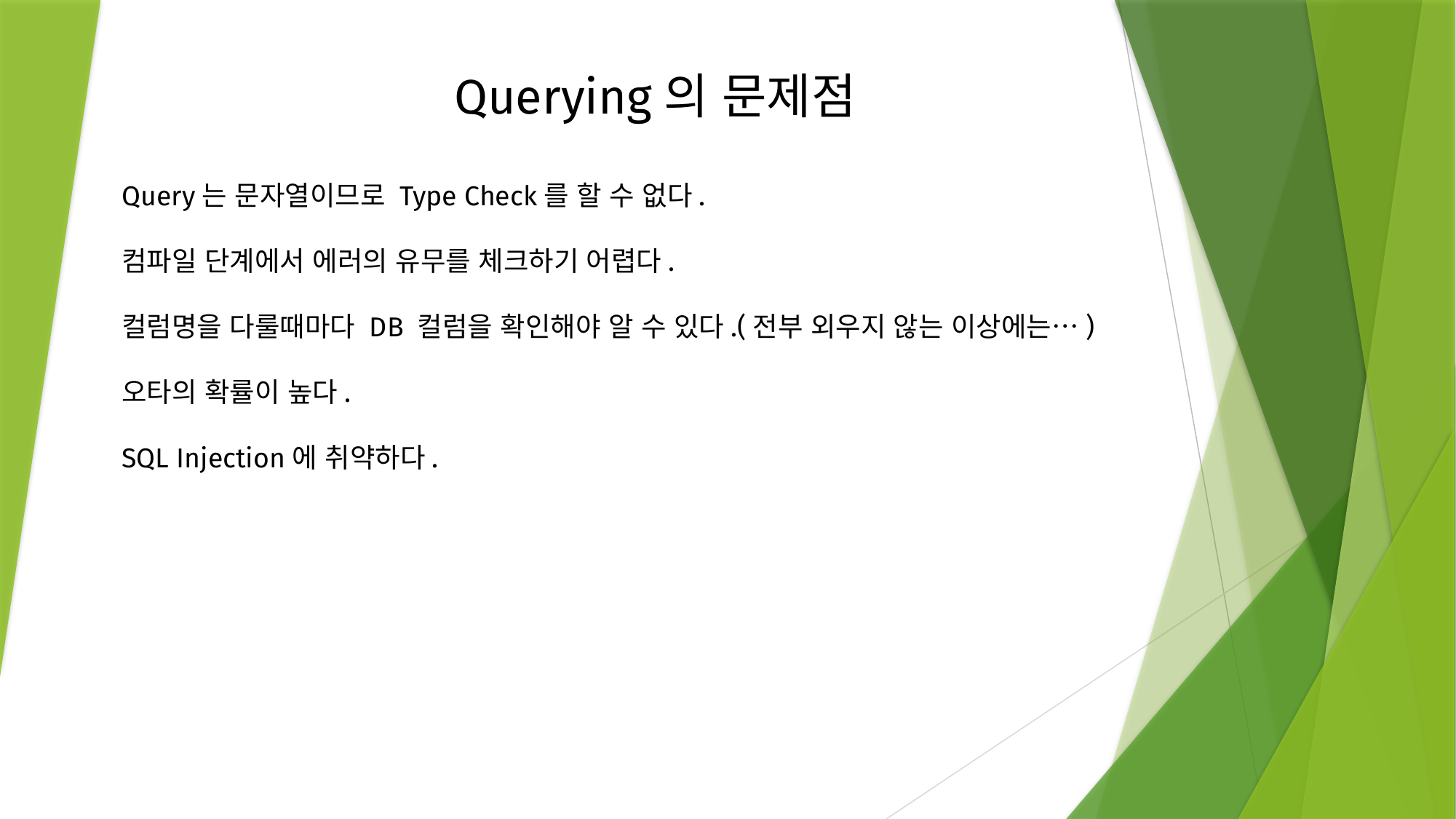

Querying의 문제점
Query는 문자열이므로 Type Check를 할 수 없다.

컴파일 단계에서 에러의 유무를 체크하기 어렵다.

컬럼명을 다룰때마다 DB 컬럼을 확인해야 알 수 있다.(전부 외우지 않는 이상에는…)

오타의 확률이 높다.

SQL Injection에 취약하다.